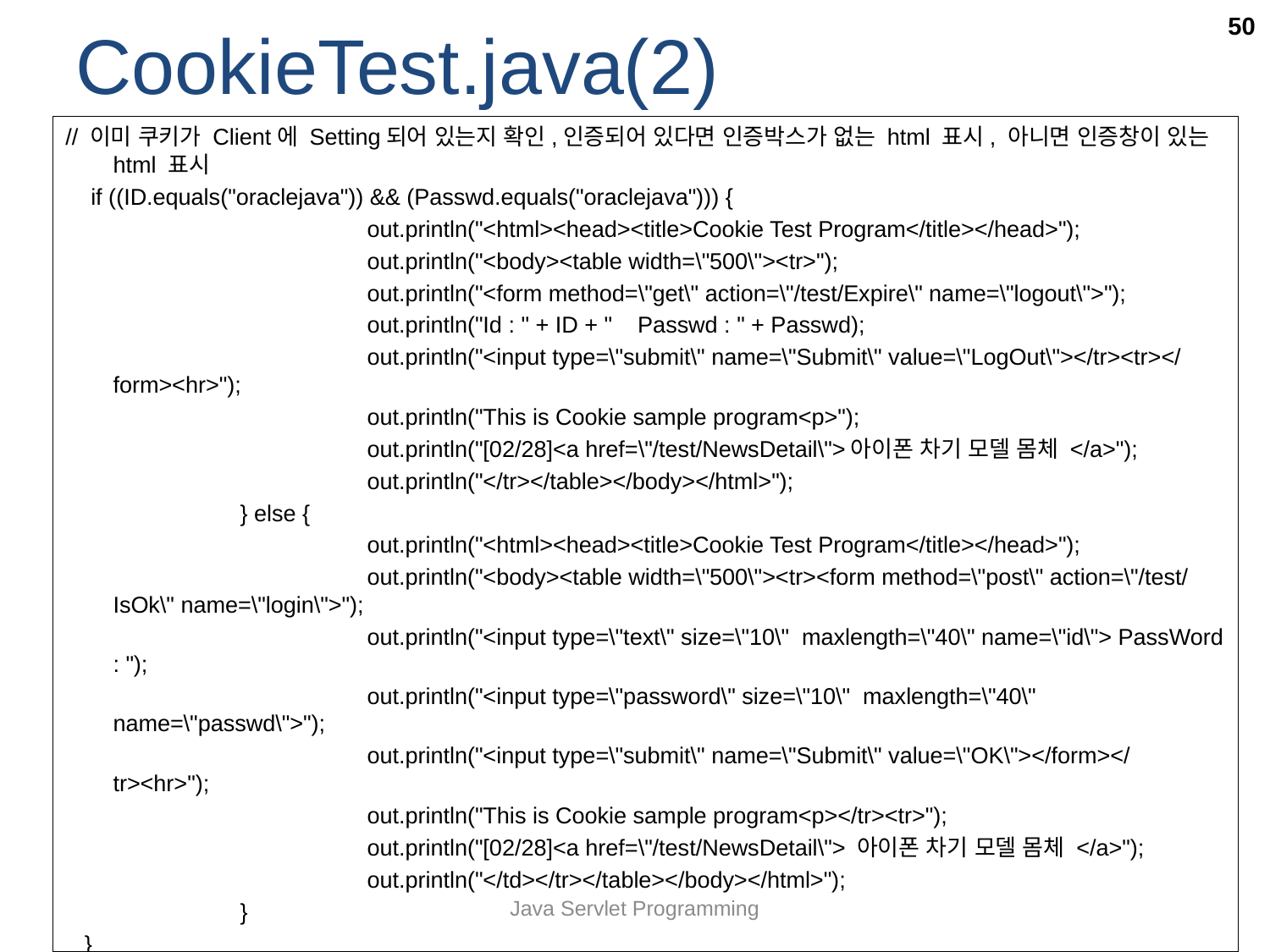

50
CookieTest.java(2)
// 이미 쿠키가 Client에 Setting되어 있는지 확인,인증되어 있다면 인증박스가 없는 html 표시, 아니면 인증창이 있는 html 표시
    if ((ID.equals("oraclejava")) && (Passwd.equals("oraclejava"))) {
			out.println("<html><head><title>Cookie Test Program</title></head>");
			out.println("<body><table width=\"500\"><tr>");
			out.println("<form method=\"get\" action=\"/test/Expire\" name=\"logout\">");
			out.println("Id : " + ID + "    Passwd : " + Passwd);
			out.println("<input type=\"submit\" name=\"Submit\" value=\"LogOut\"></tr><tr></form><hr>");
			out.println("This is Cookie sample program<p>");
			out.println("[02/28]<a href=\"/test/NewsDetail\">아이폰 차기 모델 몸체 </a>");
			out.println("</tr></table></body></html>");
		} else {
			out.println("<html><head><title>Cookie Test Program</title></head>");
			out.println("<body><table width=\"500\"><tr><form method=\"post\" action=\"/test/IsOk\" name=\"login\">");
			out.println("<input type=\"text\" size=\"10\"  maxlength=\"40\" name=\"id\"> PassWord : ");
			out.println("<input type=\"password\" size=\"10\"  maxlength=\"40\" name=\"passwd\">");
			out.println("<input type=\"submit\" name=\"Submit\" value=\"OK\"></form></tr><hr>");
			out.println("This is Cookie sample program<p></tr><tr>");
			out.println("[02/28]<a href=\"/test/NewsDetail\"> 아이폰 차기 모델 몸체 </a>");
			out.println("</td></tr></table></body></html>");
		}
   }
}
Java Servlet Programming